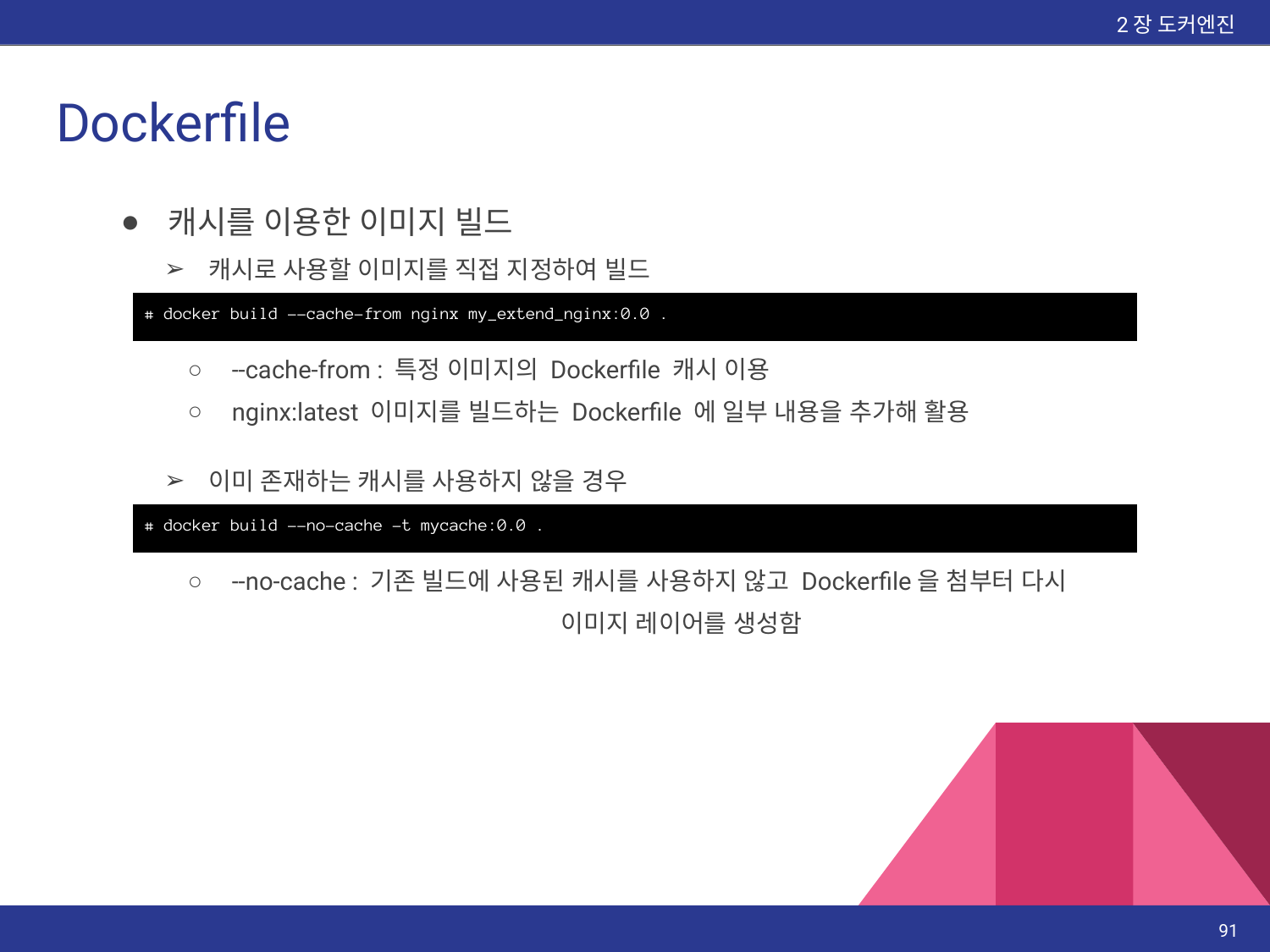

2장 도커엔진
# Dockerfile
캐시를 이용한 이미지 빌드
캐시로 사용할 이미지를 직접 지정하여 빌드

| # docker build --cache-from nginx my\_extend\_nginx:0.0 . |
| --- |
--cache-from : 특정 이미지의 Dockerfile 캐시 이용
nginx:latest 이미지를 빌드하는 Dockerfile 에 일부 내용을 추가해 활용
이미 존재하는 캐시를 사용하지 않을 경우

| # docker build --no-cache -t mycache:0.0 . |
| --- |
--no-cache : 기존 빌드에 사용된 캐시를 사용하지 않고 Dockerfile을 첨부터 다시
			 이미지 레이어를 생성함
91